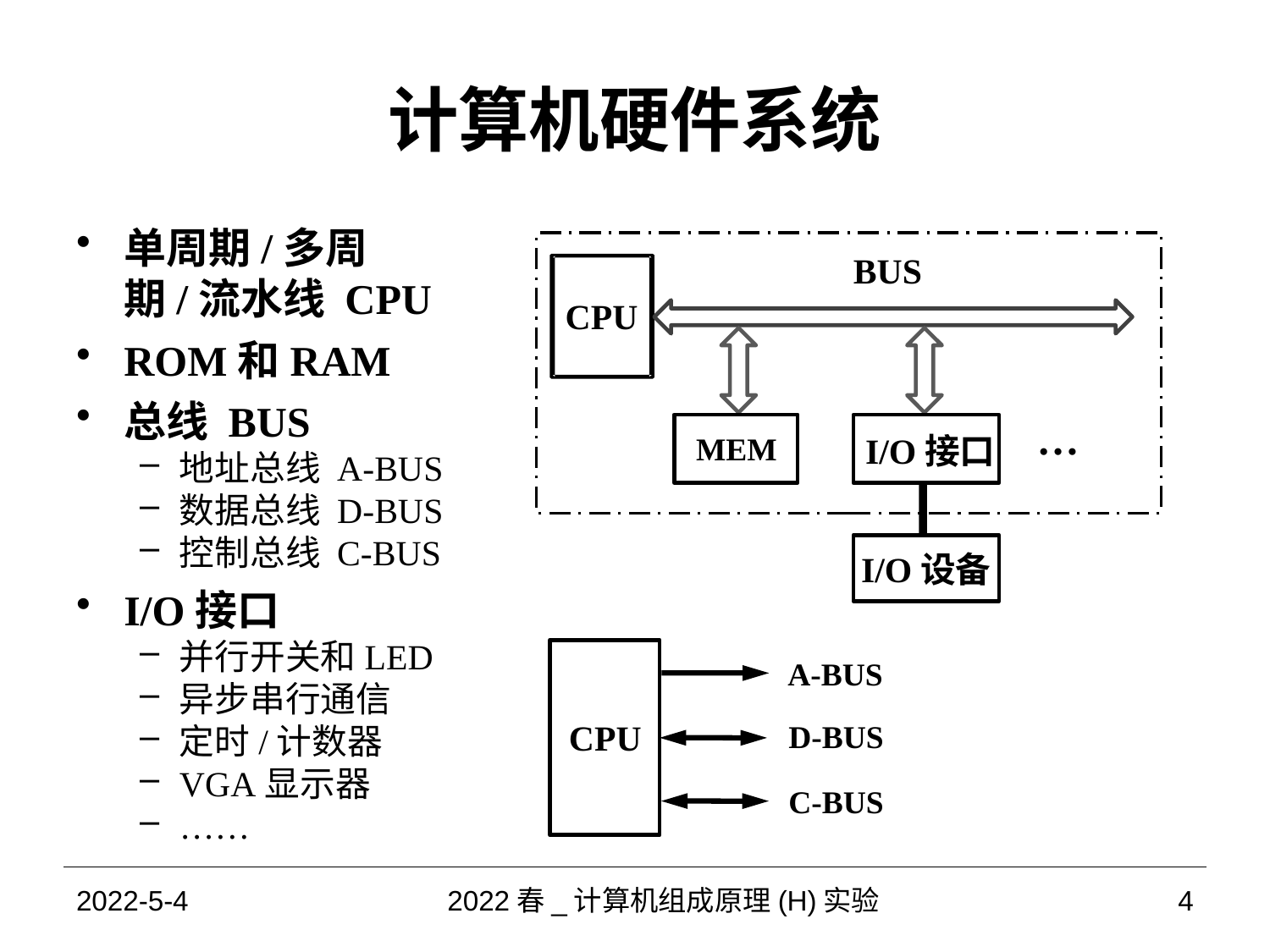

# 计算机硬件系统
单周期/多周期/流水线 CPU
ROM和RAM
总线 BUS
地址总线 A-BUS
数据总线 D-BUS
控制总线 C-BUS
I/O接口
并行开关和LED
异步串行通信
定时/计数器
VGA显示器
……

BUS

CPU

…

I/O接口
MEM

I/O设备

A-BUS

CPU
D-BUS

C-BUS

2022-5-4
2022春_计算机组成原理(H)实验
4